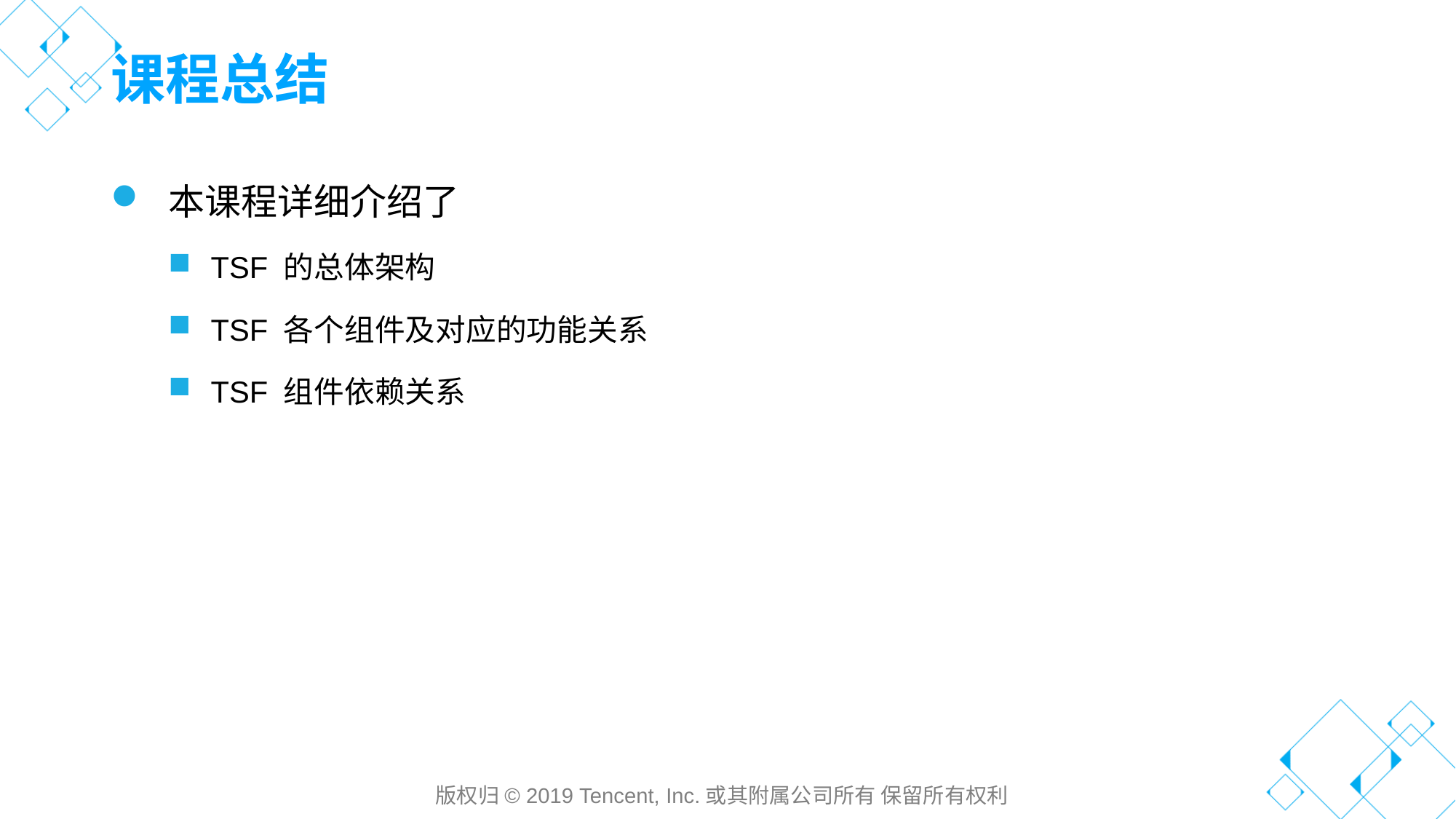

# 课程总结
本课程详细介绍了
TSF 的总体架构
TSF 各个组件及对应的功能关系
TSF 组件依赖关系